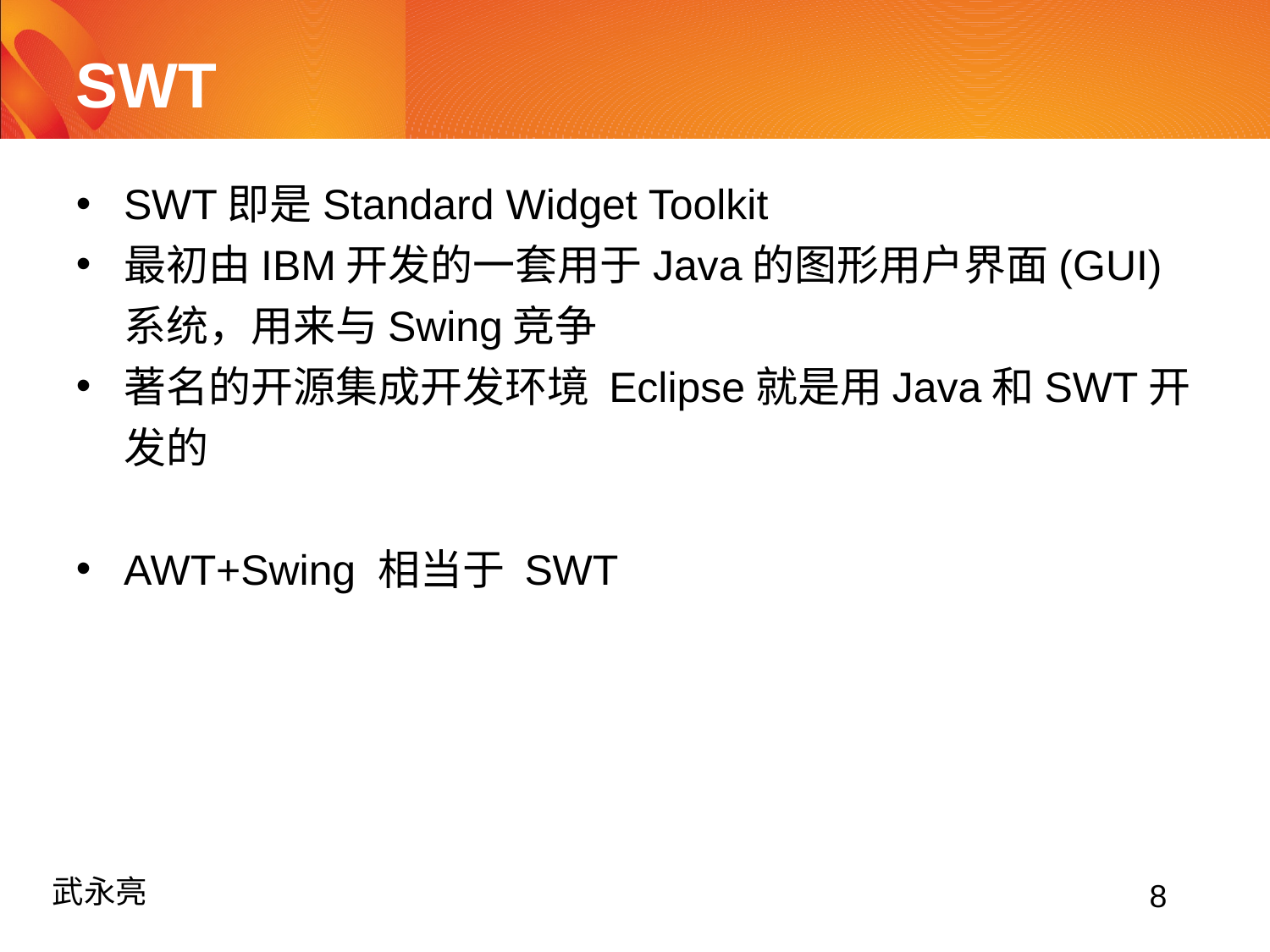

# SWT
SWT即是Standard Widget Toolkit
最初由IBM开发的一套用于Java的图形用户界面(GUI)系统，用来与Swing竞争
著名的开源集成开发环境 Eclipse就是用Java和SWT开发的

AWT+Swing 相当于 SWT